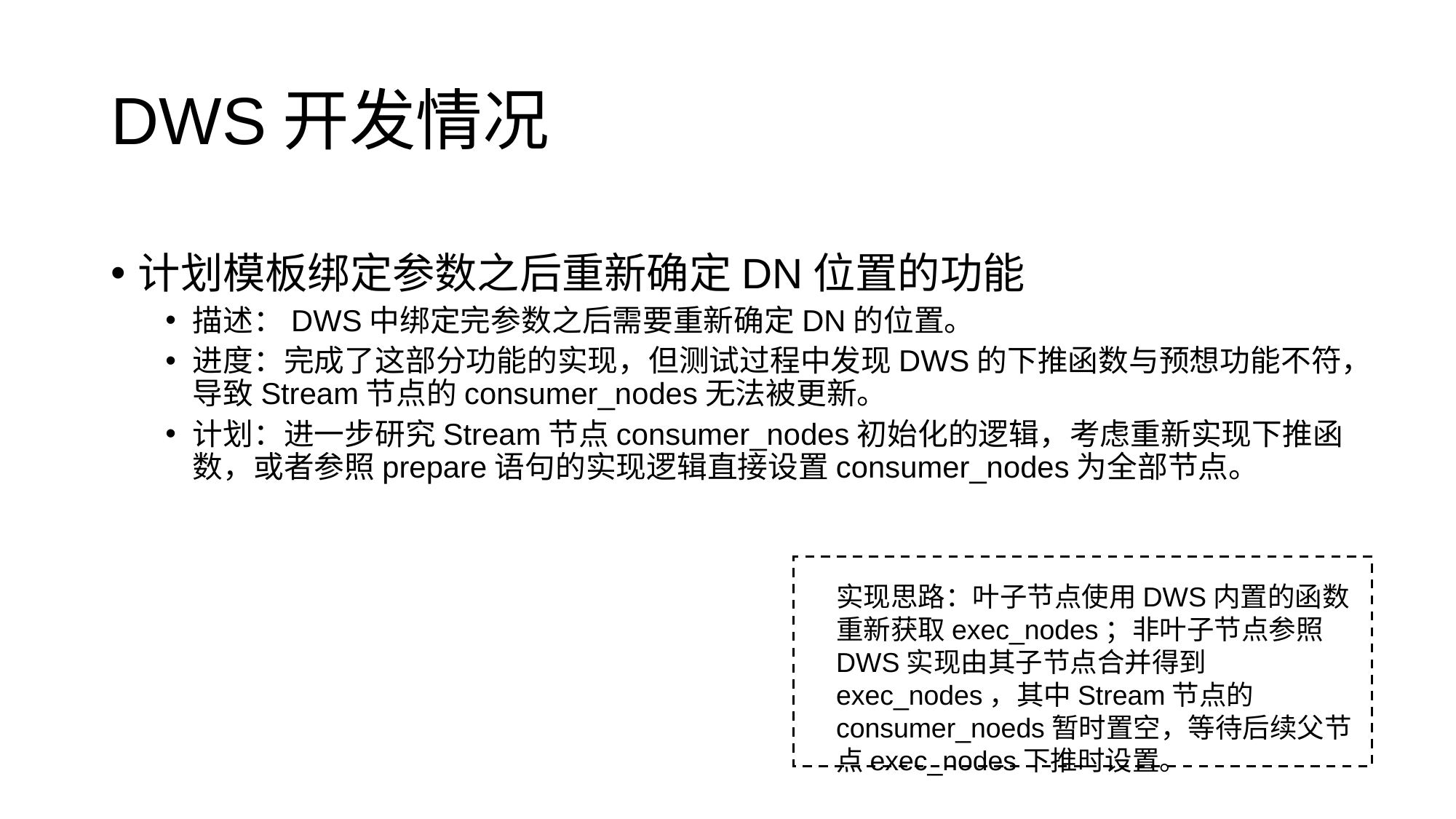

# DWS开发情况
计划模板绑定参数之后重新确定DN位置的功能
描述：DWS中绑定完参数之后需要重新确定DN的位置。
进度：完成了这部分功能的实现，但测试过程中发现DWS的下推函数与预想功能不符，导致Stream节点的consumer_nodes无法被更新。
计划：进一步研究Stream节点consumer_nodes初始化的逻辑，考虑重新实现下推函数，或者参照prepare语句的实现逻辑直接设置consumer_nodes为全部节点。

实现思路：叶子节点使用DWS内置的函数重新获取exec_nodes；非叶子节点参照DWS实现由其子节点合并得到exec_nodes，其中Stream节点的consumer_noeds暂时置空，等待后续父节点exec_nodes下推时设置。